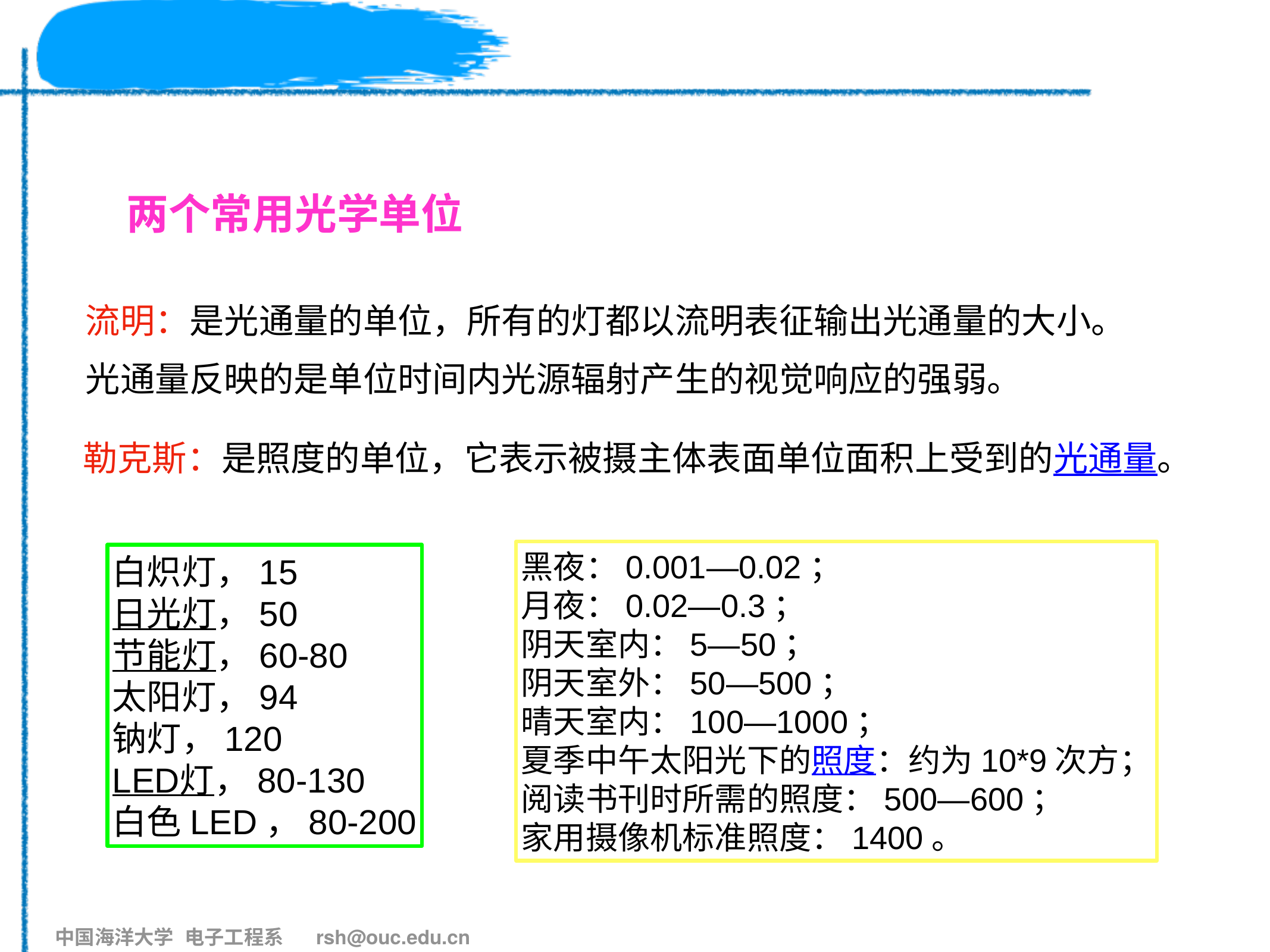

#
两个常用光学单位
流明：是光通量的单位，所有的灯都以流明表征输出光通量的大小。
光通量反映的是单位时间内光源辐射产生的视觉响应的强弱。

勒克斯：是照度的单位，它表示被摄主体表面单位面积上受到的光通量。
黑夜：0.001—0.02；
月夜：0.02—0.3；
阴天室内：5—50；
阴天室外：50—500；
晴天室内：100—1000；
夏季中午太阳光下的照度：约为10*9次方；
阅读书刊时所需的照度：500—600；
家用摄像机标准照度：1400。
白炽灯，15
日光灯，50
节能灯，60-80
太阳灯，94
钠灯，120
LED灯，80-130
白色LED，80-200